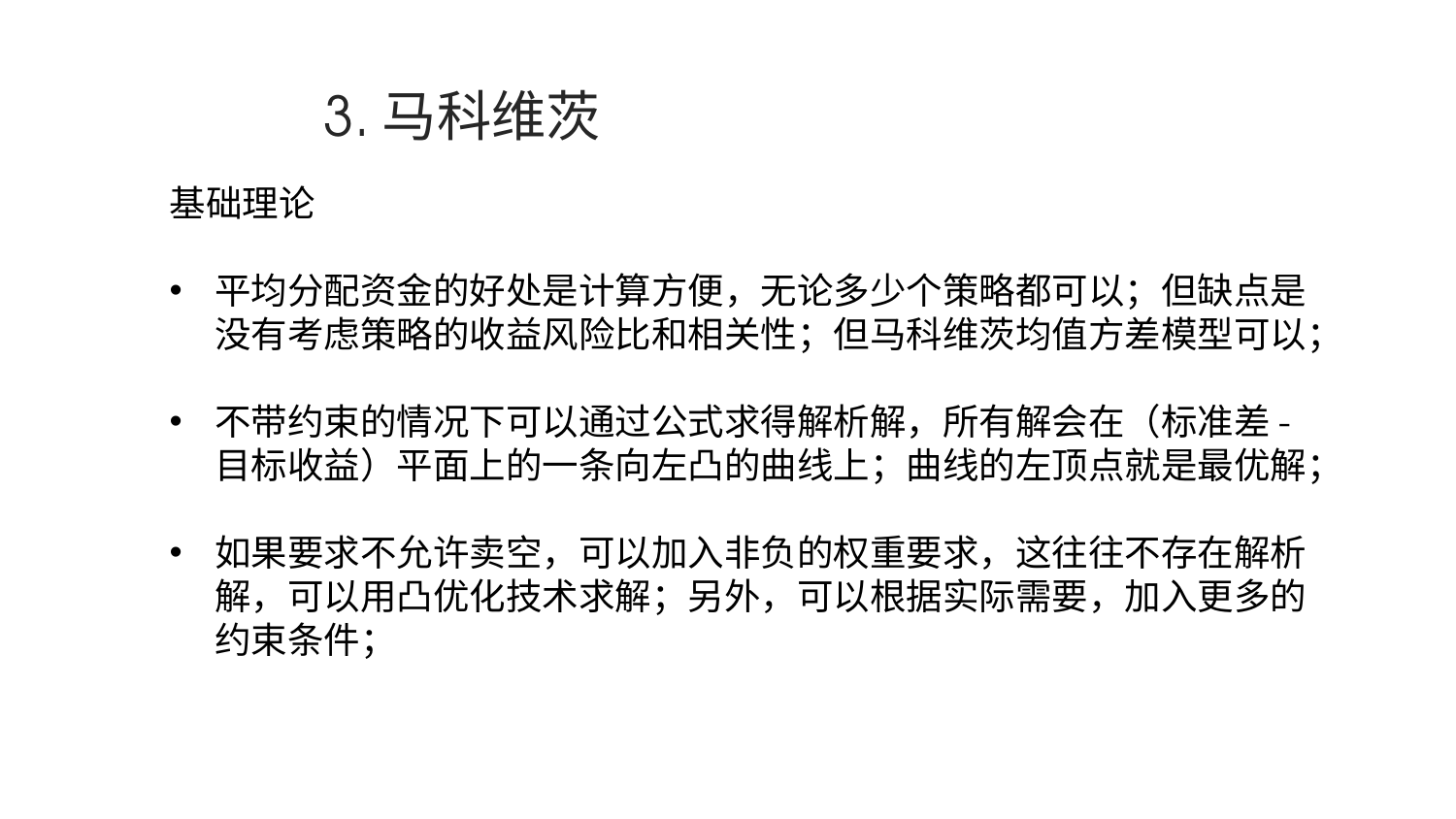

# 3.马科维茨
基础理论

平均分配资金的好处是计算方便，无论多少个策略都可以；但缺点是没有考虑策略的收益风险比和相关性；但马科维茨均值方差模型可以；

不带约束的情况下可以通过公式求得解析解，所有解会在（标准差-目标收益）平面上的一条向左凸的曲线上；曲线的左顶点就是最优解；

如果要求不允许卖空，可以加入非负的权重要求，这往往不存在解析解，可以用凸优化技术求解；另外，可以根据实际需要，加入更多的约束条件；